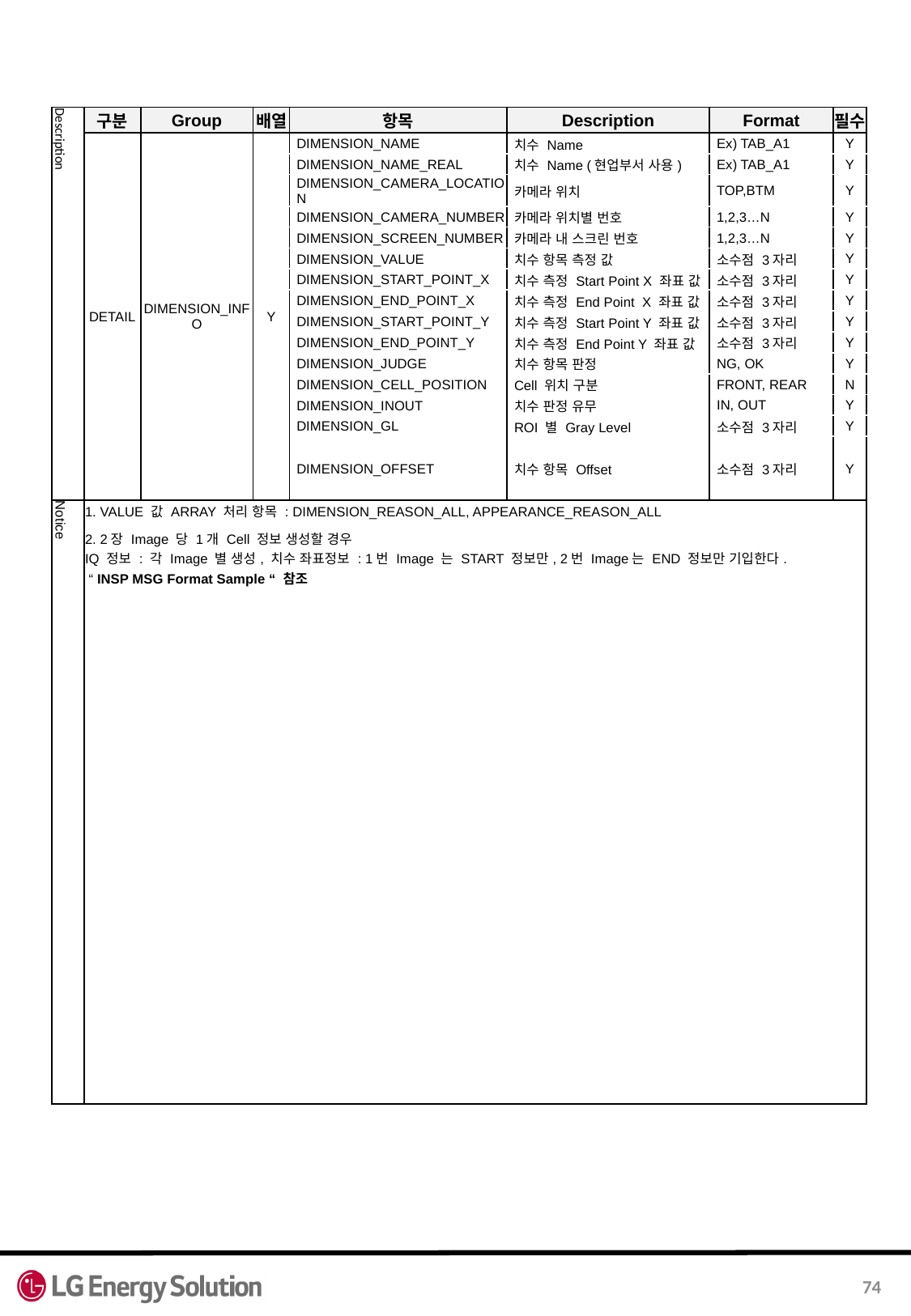

| Description | 구분 | Group | 배열 | 항목 | Description | Format | 필수 |
| --- | --- | --- | --- | --- | --- | --- | --- |
|  | DETAIL | DIMENSION\_INFO | Y | DIMENSION\_NAME | 치수 Name | Ex) TAB\_A1 | Y |
|  |  |  |  | DIMENSION\_NAME\_REAL | 치수 Name (현업부서 사용) | Ex) TAB\_A1 | Y |
|  |  |  |  | DIMENSION\_CAMERA\_LOCATION | 카메라 위치 | TOP,BTM | Y |
|  |  |  |  | DIMENSION\_CAMERA\_NUMBER | 카메라 위치별 번호 | 1,2,3…N | Y |
|  |  |  |  | DIMENSION\_SCREEN\_NUMBER | 카메라 내 스크린 번호 | 1,2,3…N | Y |
|  |  |  |  | DIMENSION\_VALUE | 치수 항목 측정 값 | 소수점 3자리 | Y |
|  |  |  |  | DIMENSION\_START\_POINT\_X | 치수 측정 Start Point X 좌표 값 | 소수점 3자리 | Y |
|  |  |  |  | DIMENSION\_END\_POINT\_X | 치수 측정 End Point X 좌표 값 | 소수점 3자리 | Y |
|  |  |  |  | DIMENSION\_START\_POINT\_Y | 치수 측정 Start Point Y 좌표 값 | 소수점 3자리 | Y |
|  |  |  |  | DIMENSION\_END\_POINT\_Y | 치수 측정 End Point Y 좌표 값 | 소수점 3자리 | Y |
|  |  |  |  | DIMENSION\_JUDGE | 치수 항목 판정 | NG, OK | Y |
|  |  |  |  | DIMENSION\_CELL\_POSITION | Cell 위치 구분 | FRONT, REAR | N |
|  |  |  |  | DIMENSION\_INOUT | 치수 판정 유무 | IN, OUT | Y |
|  |  |  |  | DIMENSION\_GL | ROI 별 Gray Level | 소수점 3자리 | Y |
|  |  |  |  | DIMENSION\_OFFSET | 치수 항목 Offset | 소수점 3자리 | Y |
| Notice | 1. VALUE 값 ARRAY 처리 항목 : DIMENSION\_REASON\_ALL, APPEARANCE\_REASON\_ALL 2. 2장 Image 당 1개 Cell 정보 생성할 경우 IQ 정보 : 각 Image 별 생성, 치수 좌표정보 : 1번 Image 는 START 정보만, 2번 Image는 END 정보만 기입한다. “ INSP MSG Format Sample “ 참조 |  |  |  |  |  |  |
74